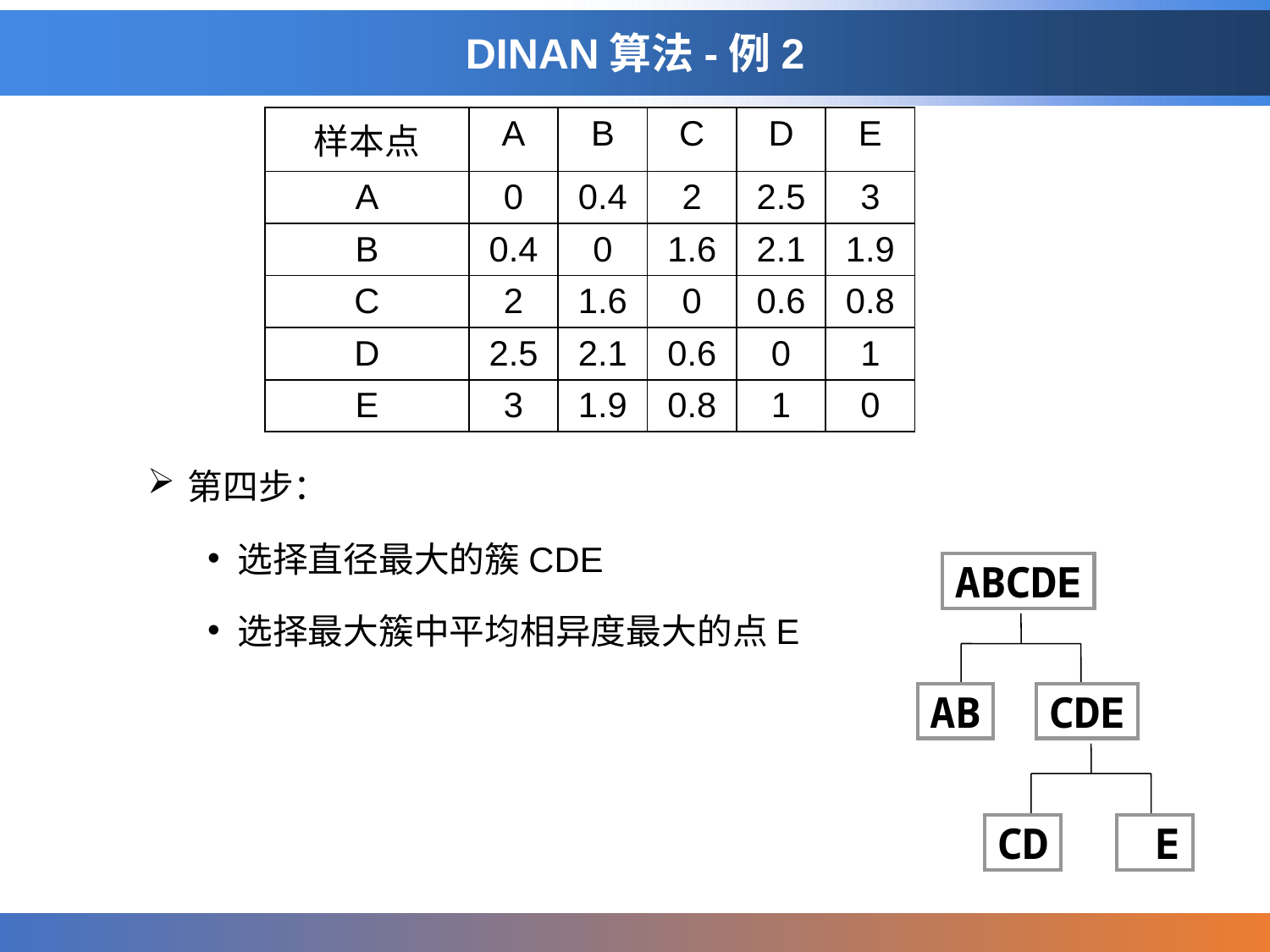

# DINAN算法-例2

第四步：
选择直径最大的簇CDE
选择最大簇中平均相异度最大的点E

| 样本点 | A | B | C | D | E |
| --- | --- | --- | --- | --- | --- |
| A | 0 | 0.4 | 2 | 2.5 | 3 |
| B | 0.4 | 0 | 1.6 | 2.1 | 1.9 |
| C | 2 | 1.6 | 0 | 0.6 | 0.8 |
| D | 2.5 | 2.1 | 0.6 | 0 | 1 |
| E | 3 | 1.9 | 0.8 | 1 | 0 |
ABCDE

AB
CDE

CD
 E